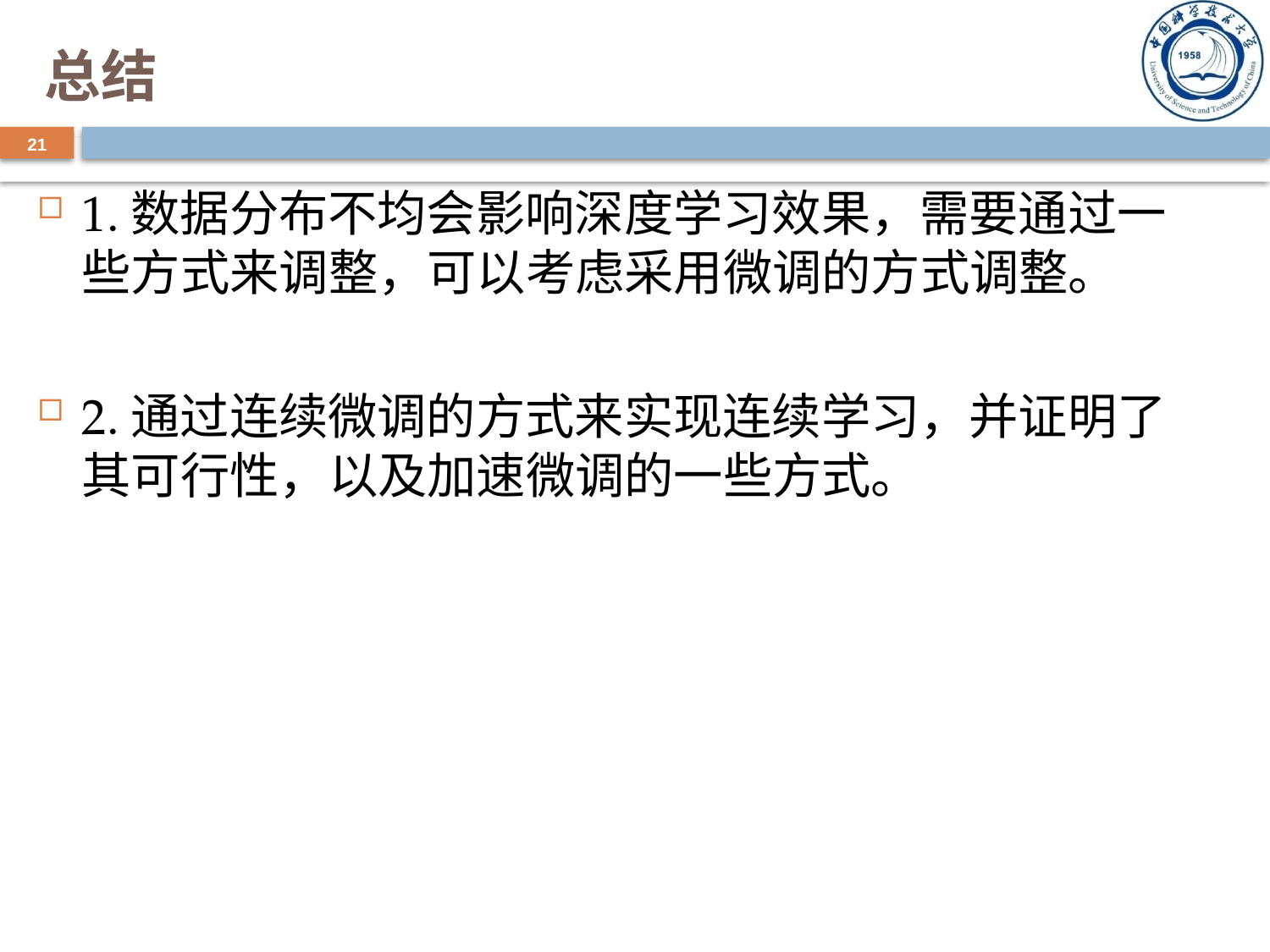

# 总结
21
1.数据分布不均会影响深度学习效果，需要通过一些方式来调整，可以考虑采用微调的方式调整。

2.通过连续微调的方式来实现连续学习，并证明了其可行性，以及加速微调的一些方式。